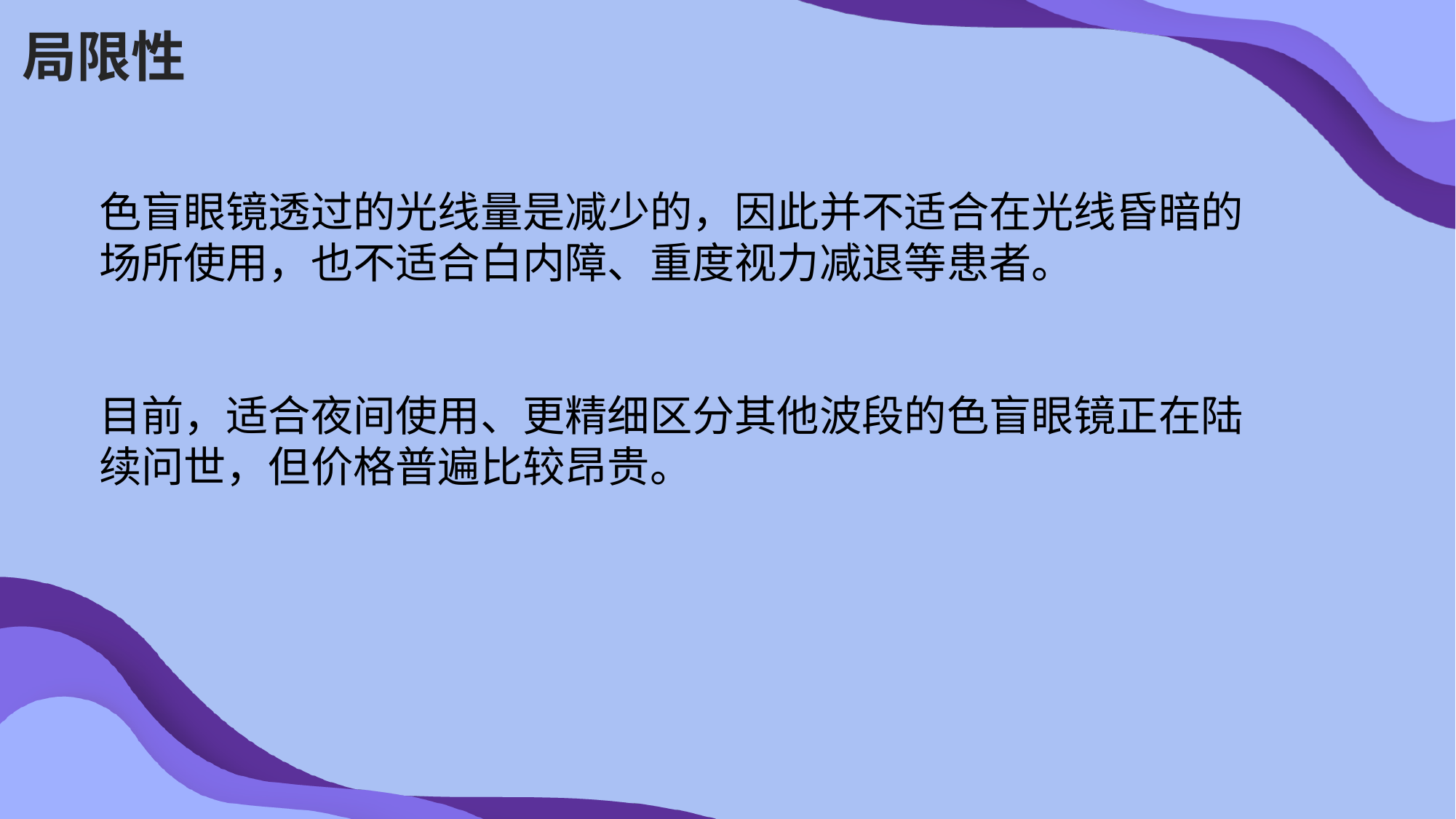

局限性
色盲眼镜透过的光线量是减少的，因此并不适合在光线昏暗的场所使用，也不适合白内障、重度视力减退等患者。

目前，适合夜间使用、更精细区分其他波段的色盲眼镜正在陆续问世，但价格普遍比较昂贵。